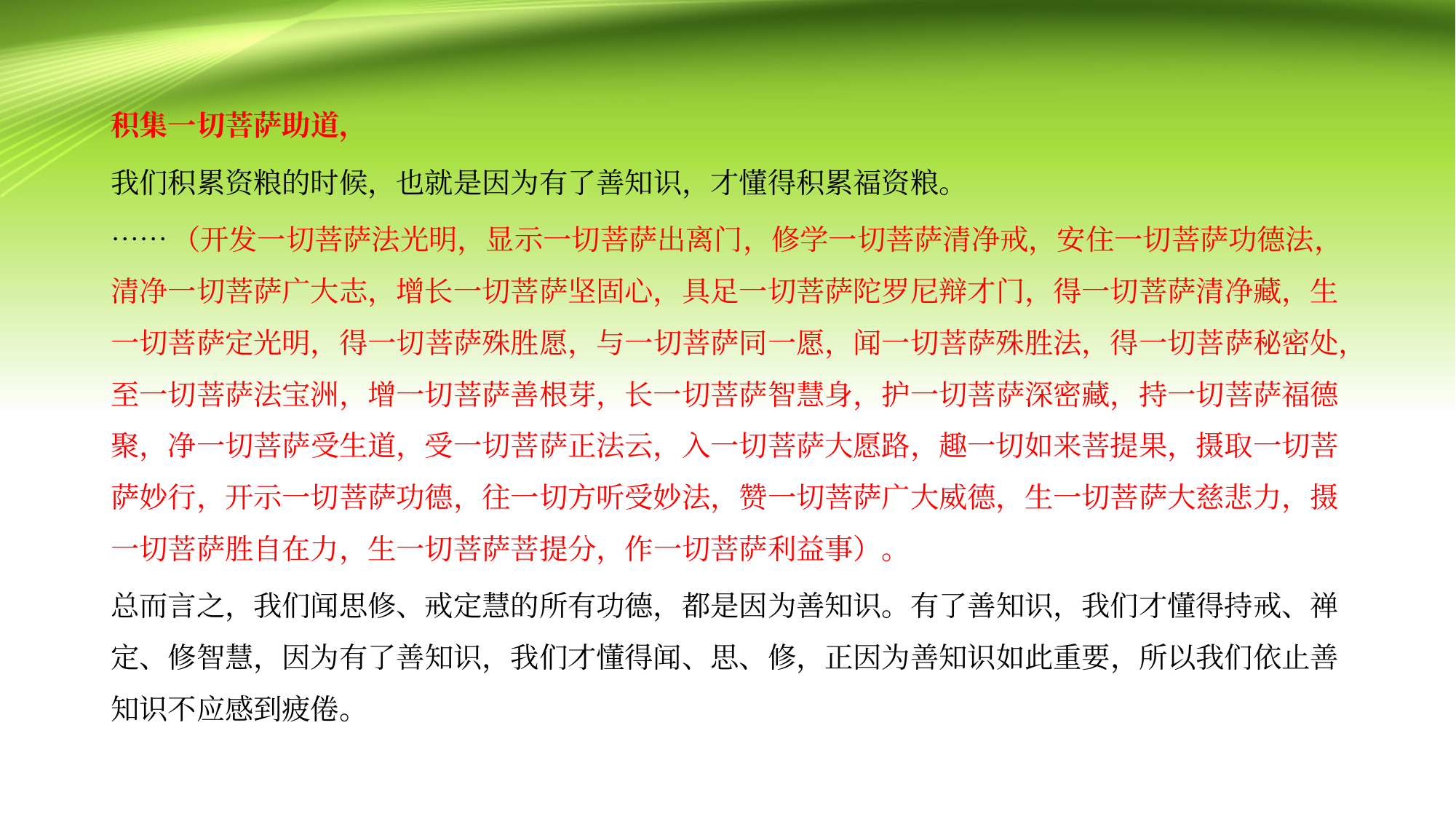

积集一切菩萨助道，
我们积累资粮的时候，也就是因为有了善知识，才懂得积累福资粮。
……（开发一切菩萨法光明，显示一切菩萨出离门，修学一切菩萨清净戒，安住一切菩萨功德法，清净一切菩萨广大志，增长一切菩萨坚固心，具足一切菩萨陀罗尼辩才门，得一切菩萨清净藏，生一切菩萨定光明，得一切菩萨殊胜愿，与一切菩萨同一愿，闻一切菩萨殊胜法，得一切菩萨秘密处，至一切菩萨法宝洲，增一切菩萨善根芽，长一切菩萨智慧身，护一切菩萨深密藏，持一切菩萨福德聚，净一切菩萨受生道，受一切菩萨正法云，入一切菩萨大愿路，趣一切如来菩提果，摄取一切菩萨妙行，开示一切菩萨功德，往一切方听受妙法，赞一切菩萨广大威德，生一切菩萨大慈悲力，摄一切菩萨胜自在力，生一切菩萨菩提分，作一切菩萨利益事）。
总而言之，我们闻思修、戒定慧的所有功德，都是因为善知识。有了善知识，我们才懂得持戒、禅定、修智慧，因为有了善知识，我们才懂得闻、思、修，正因为善知识如此重要，所以我们依止善知识不应感到疲倦。